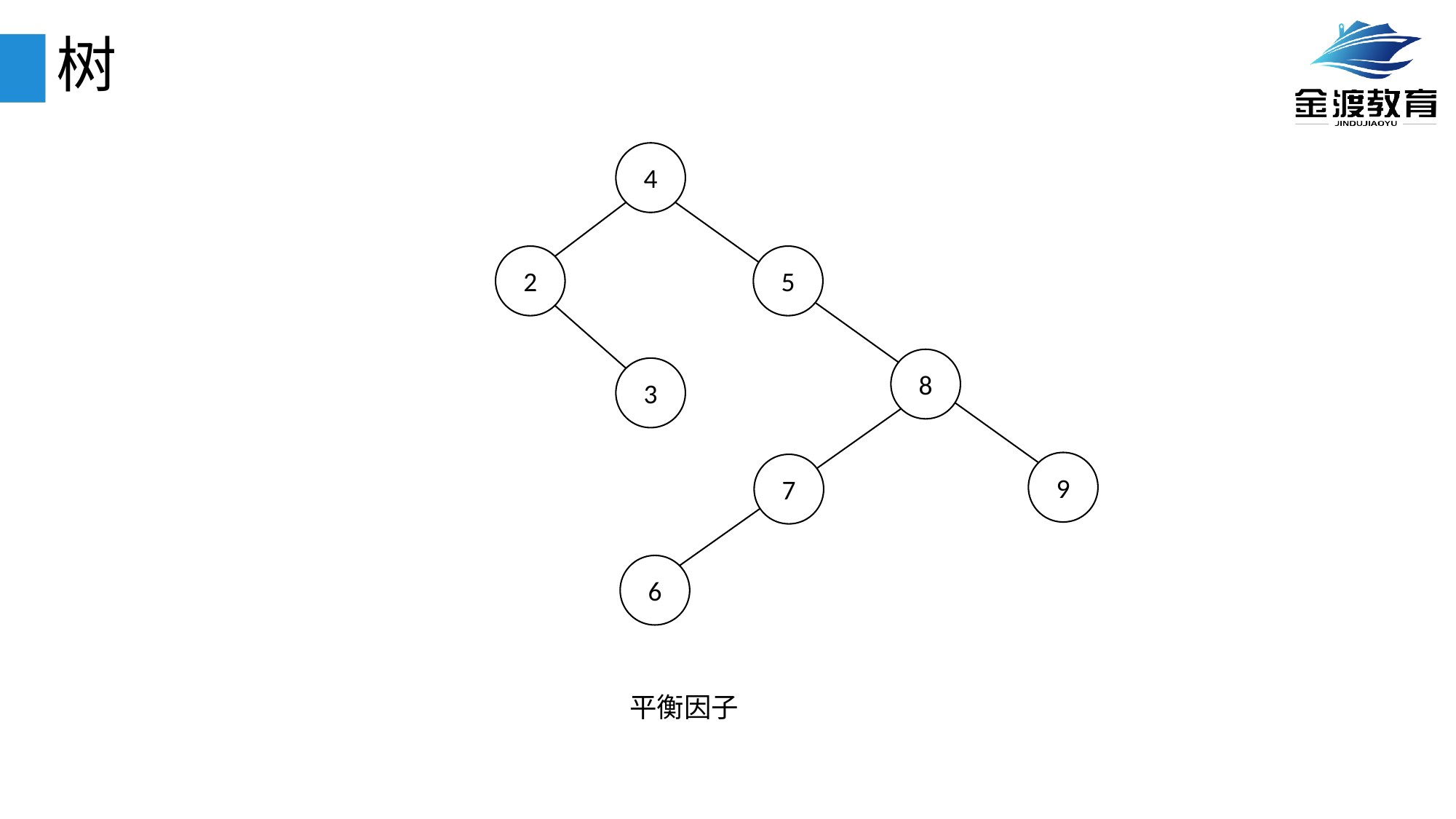

# 树
4
2
5
8
3
9
7
6
平衡因子